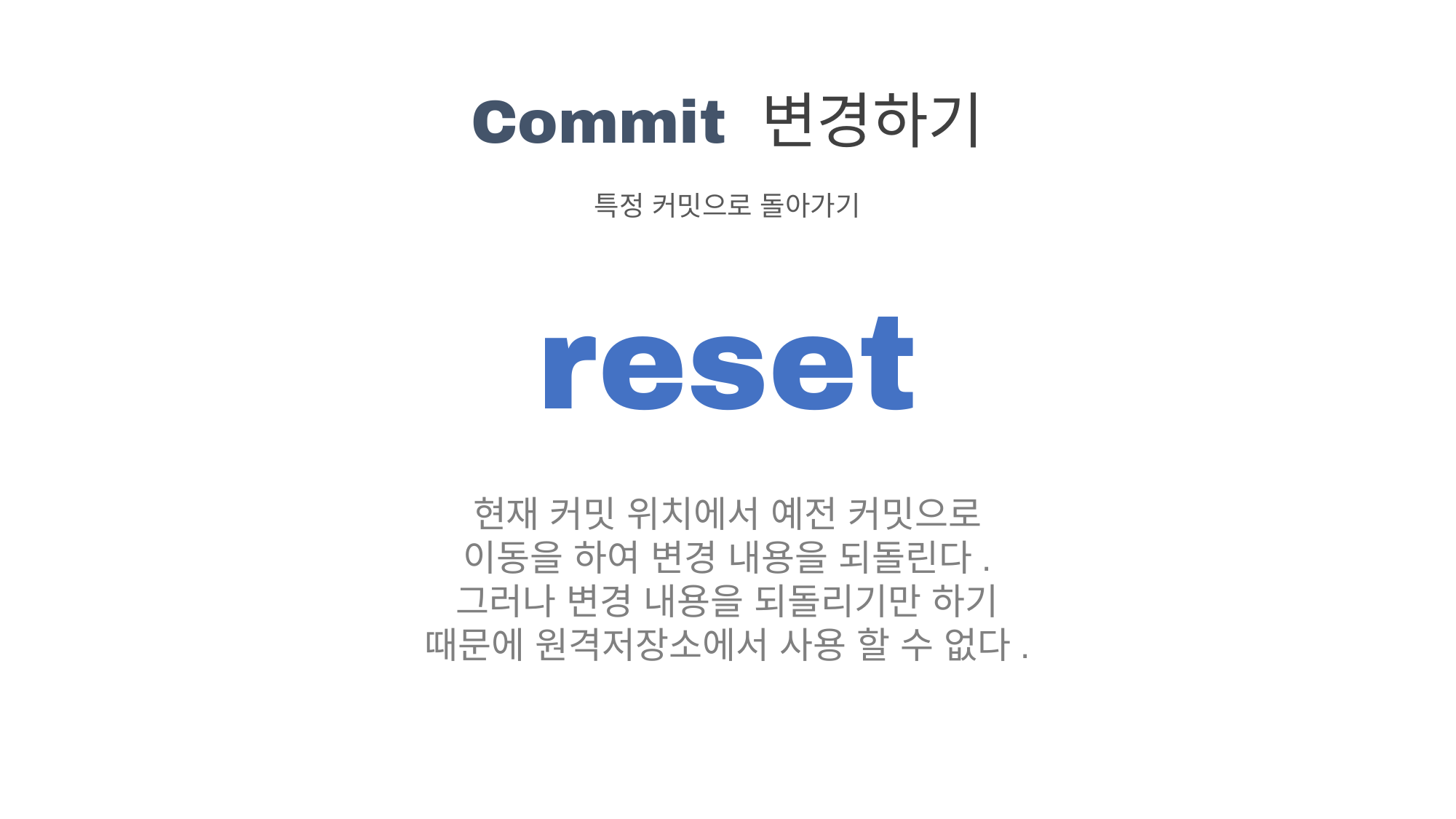

Commit 변경하기
특정 커밋으로 돌아가기
reset
현재 커밋 위치에서 예전 커밋으로
이동을 하여 변경 내용을 되돌린다.
그러나 변경 내용을 되돌리기만 하기
때문에 원격저장소에서 사용 할 수 없다.